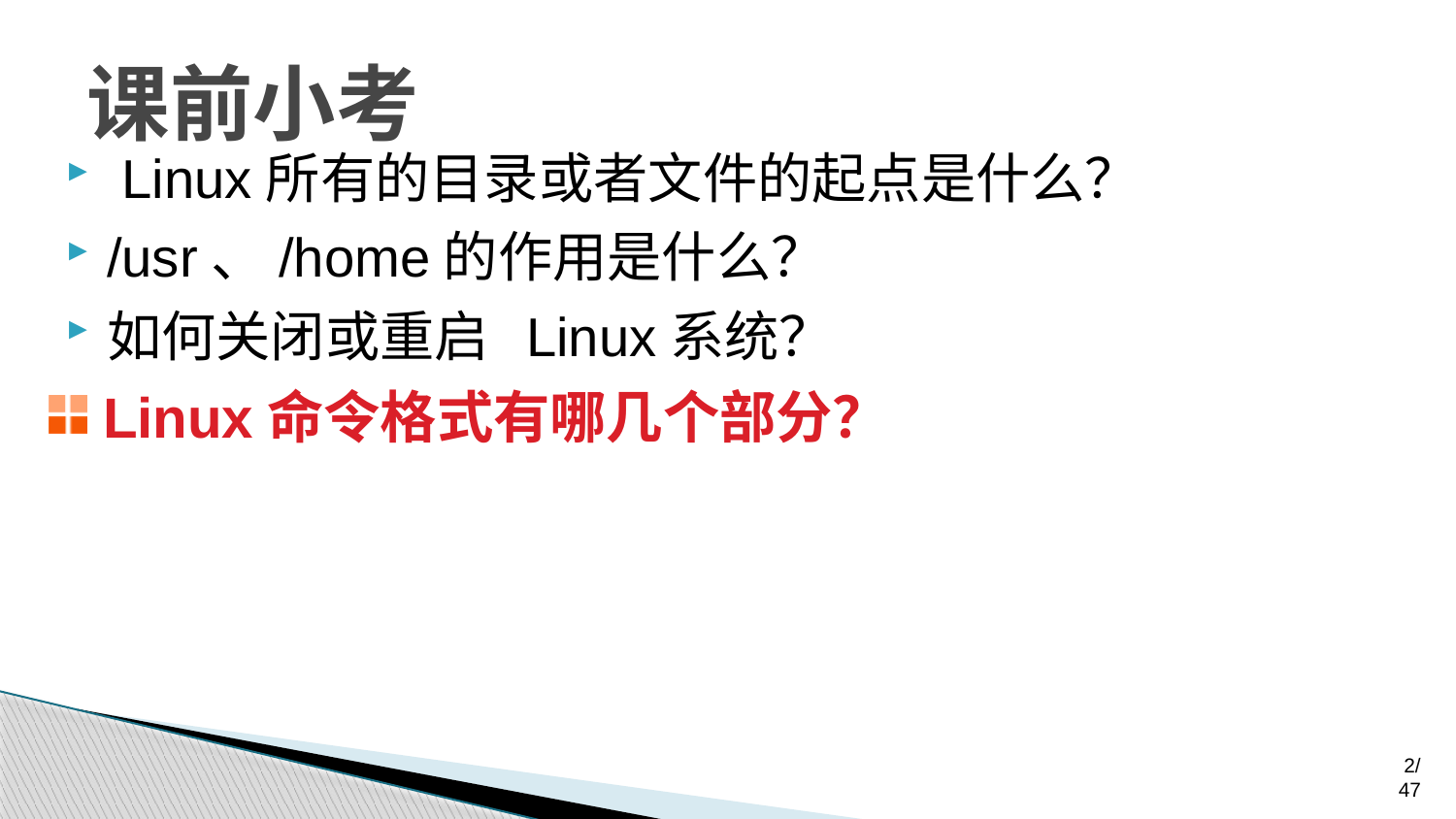

# 课前小考
 Linux所有的目录或者文件的起点是什么？
/usr、/home的作用是什么？
如何关闭或重启  Linux系统？
Linux命令格式有哪几个部分？

2/47